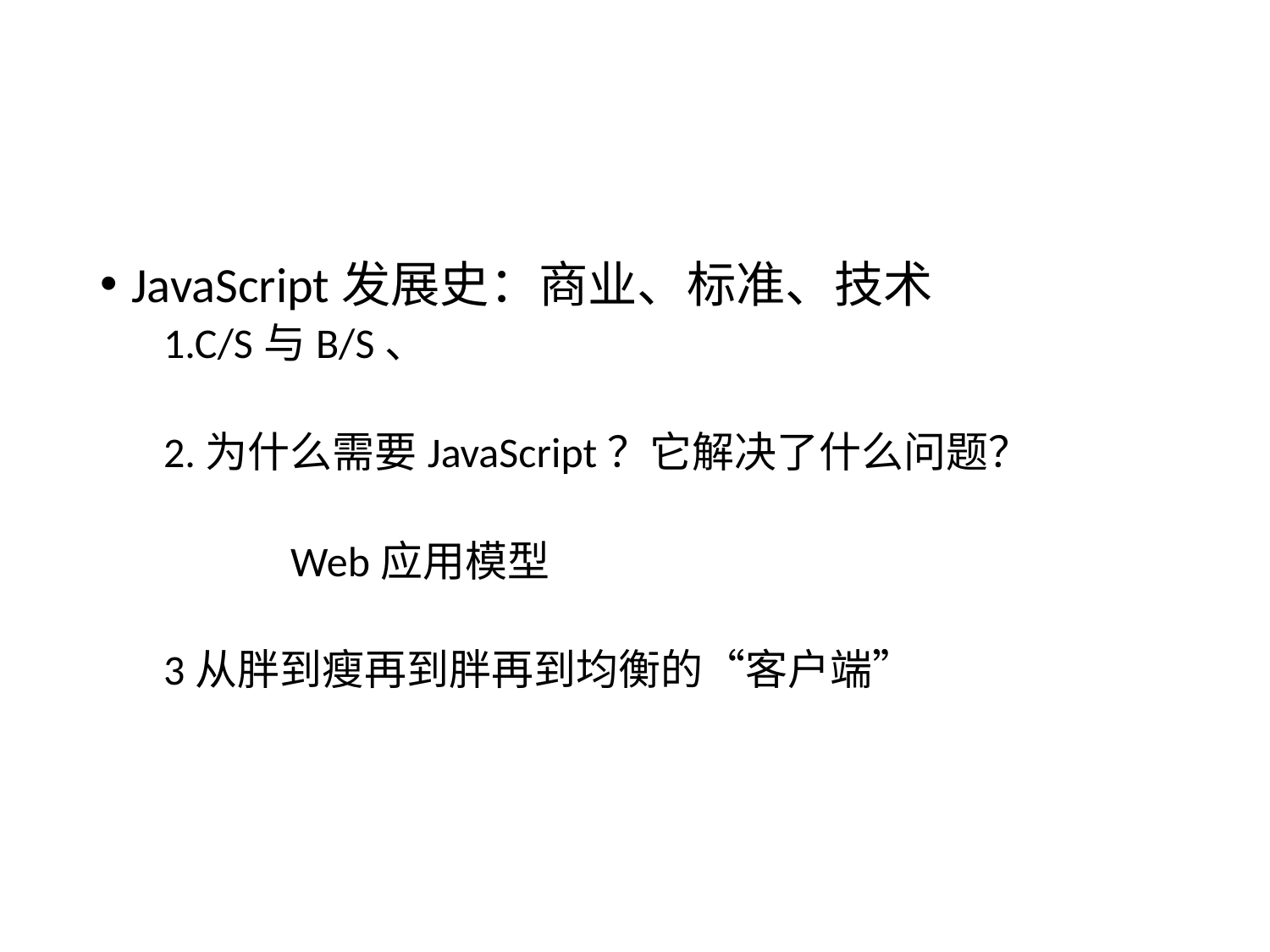

#
JavaScript发展史：商业、标准、技术
1.C/S与B/S、

2.为什么需要JavaScript？它解决了什么问题？

	Web应用模型

3从胖到瘦再到胖再到均衡的“客户端”